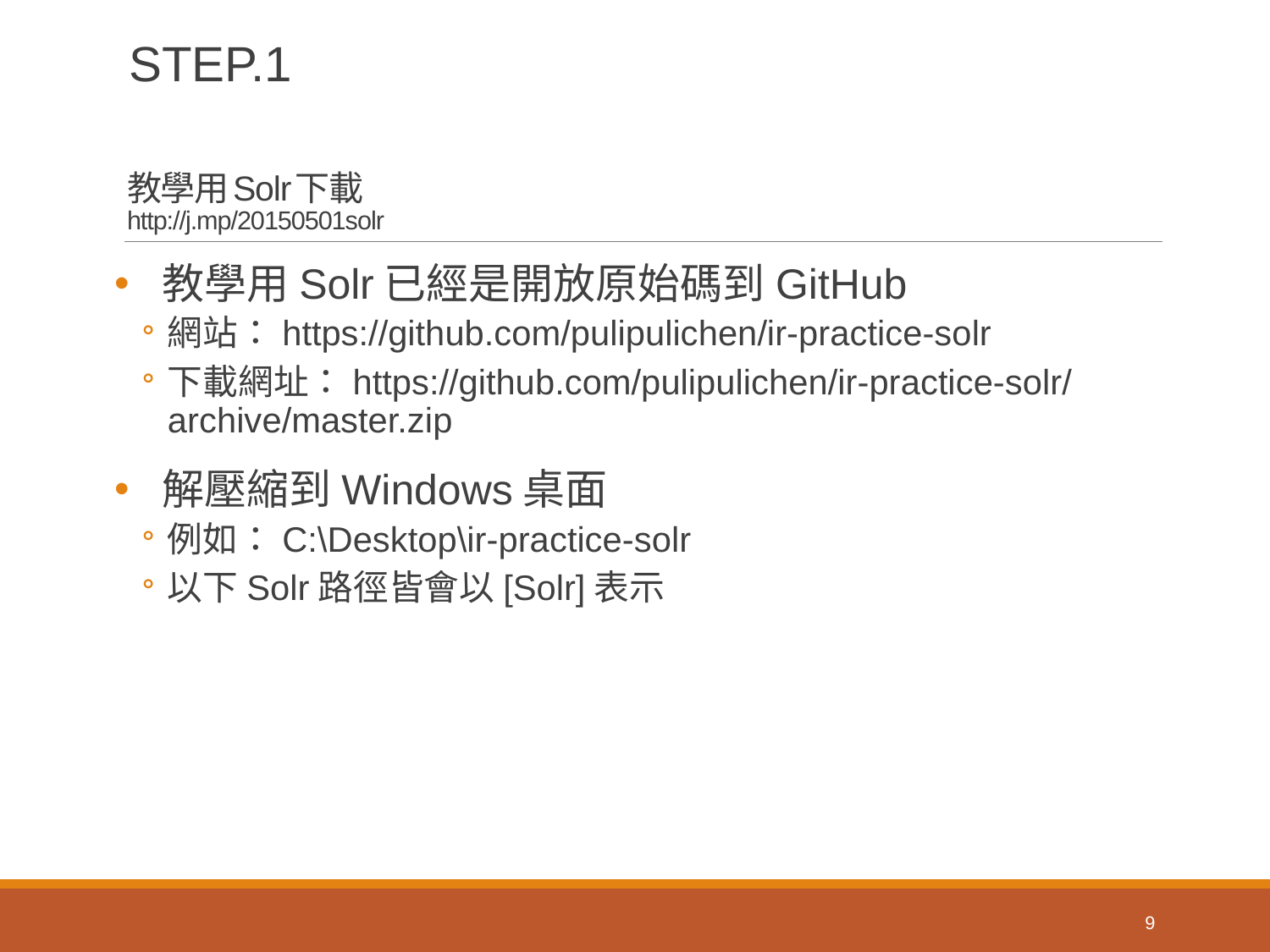

STEP.1
# 教學用Solr下載 http://j.mp/20150501solr
教學用Solr已經是開放原始碼到GitHub
網站：https://github.com/pulipulichen/ir-practice-solr
下載網址：https://github.com/pulipulichen/ir-practice-solr/archive/master.zip
解壓縮到Windows桌面
例如：C:\Desktop\ir-practice-solr
以下Solr路徑皆會以[Solr]表示

9